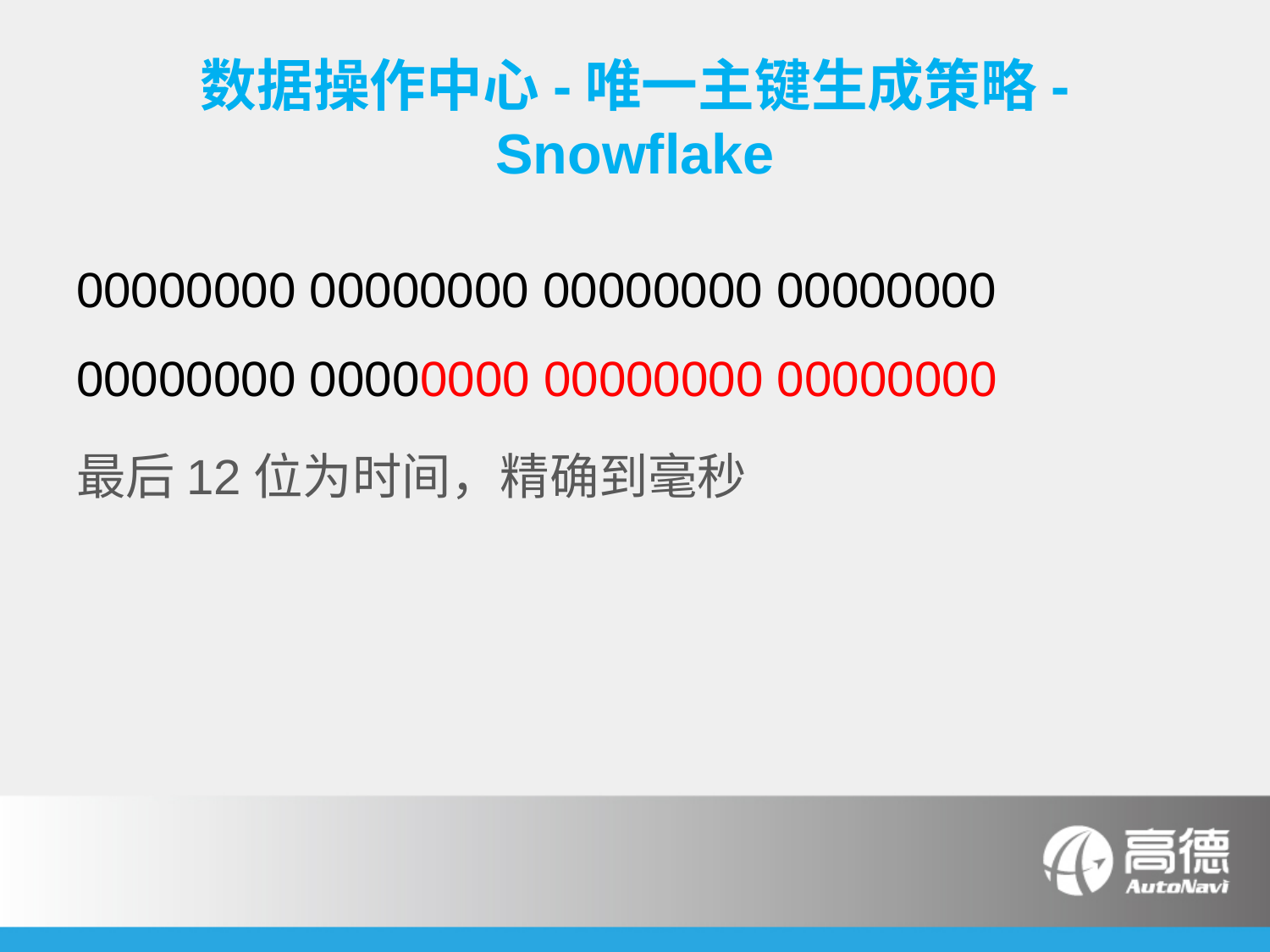

# 数据操作中心-唯一主键生成策略-Snowflake
00000000 00000000 00000000 00000000 00000000 00000000 00000000 00000000
最后12位为时间，精确到毫秒